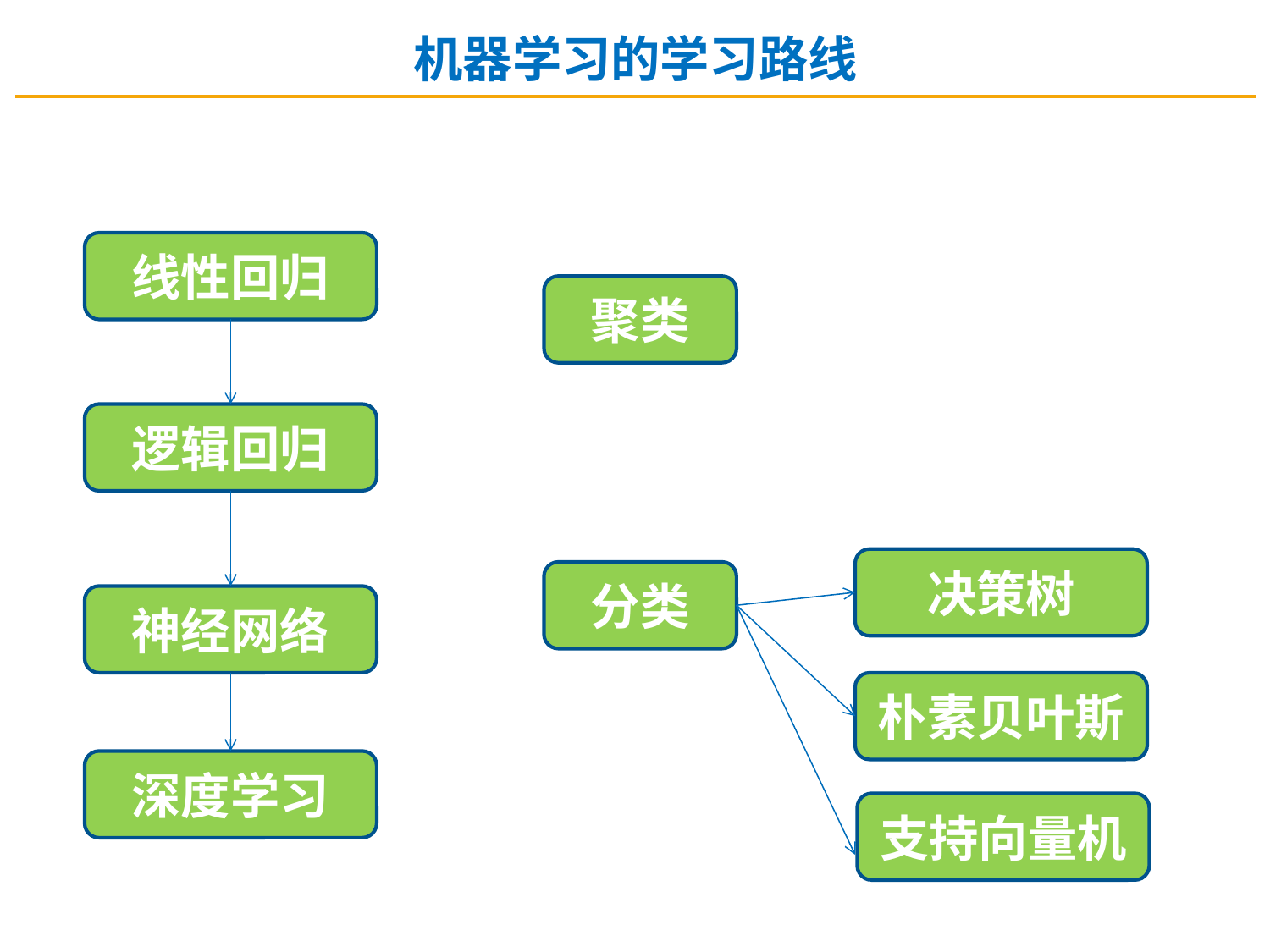

机器学习的学习路线

线性回归
聚类
逻辑回归
决策树
分类
神经网络
朴素贝叶斯
深度学习
支持向量机